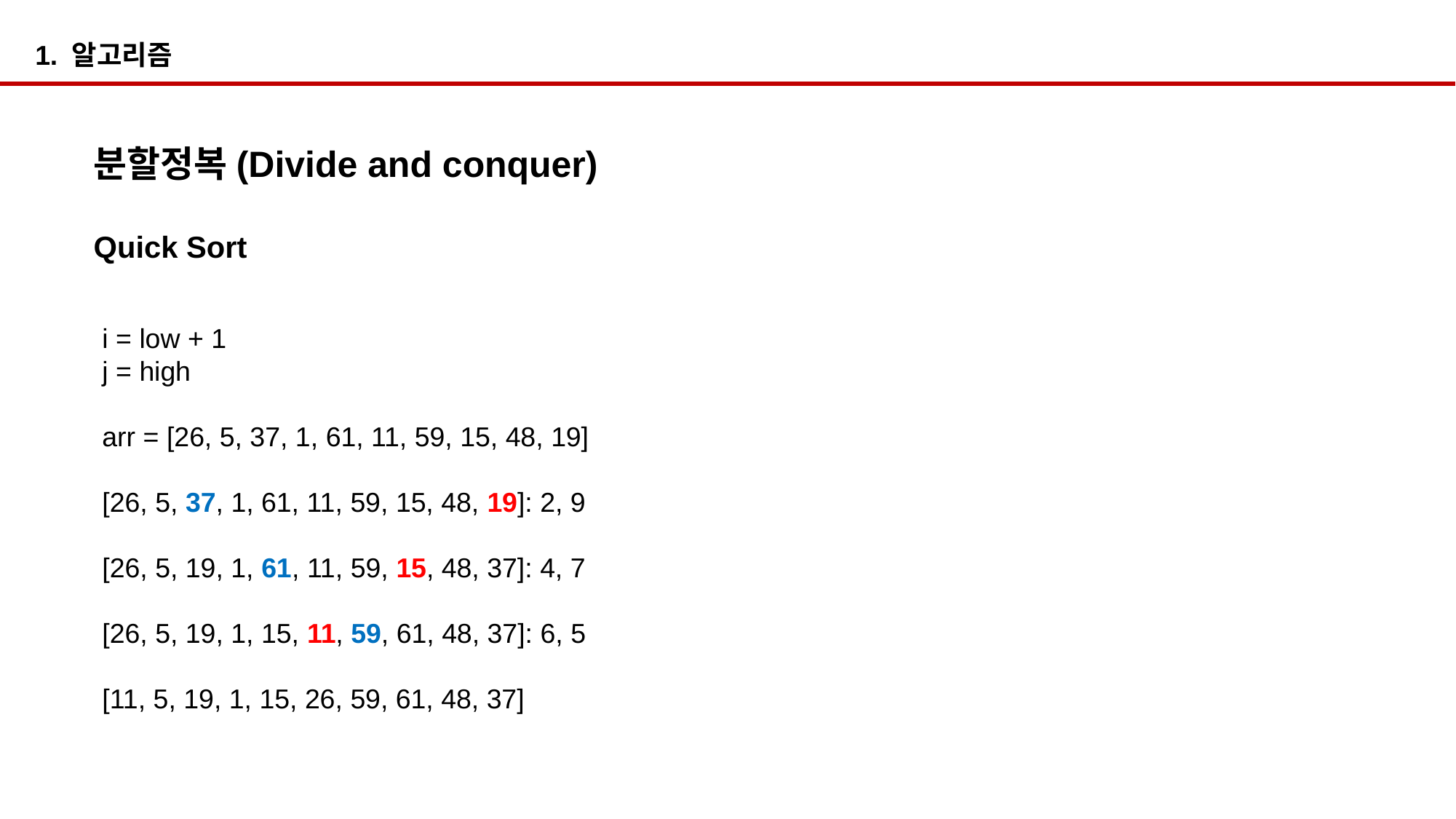

1. 알고리즘
분할정복(Divide and conquer)

Quick Sort
i = low + 1
j = high

arr = [26, 5, 37, 1, 61, 11, 59, 15, 48, 19]

[26, 5, 37, 1, 61, 11, 59, 15, 48, 19]: 2, 9

[26, 5, 19, 1, 61, 11, 59, 15, 48, 37]: 4, 7

[26, 5, 19, 1, 15, 11, 59, 61, 48, 37]: 6, 5

[11, 5, 19, 1, 15, 26, 59, 61, 48, 37]